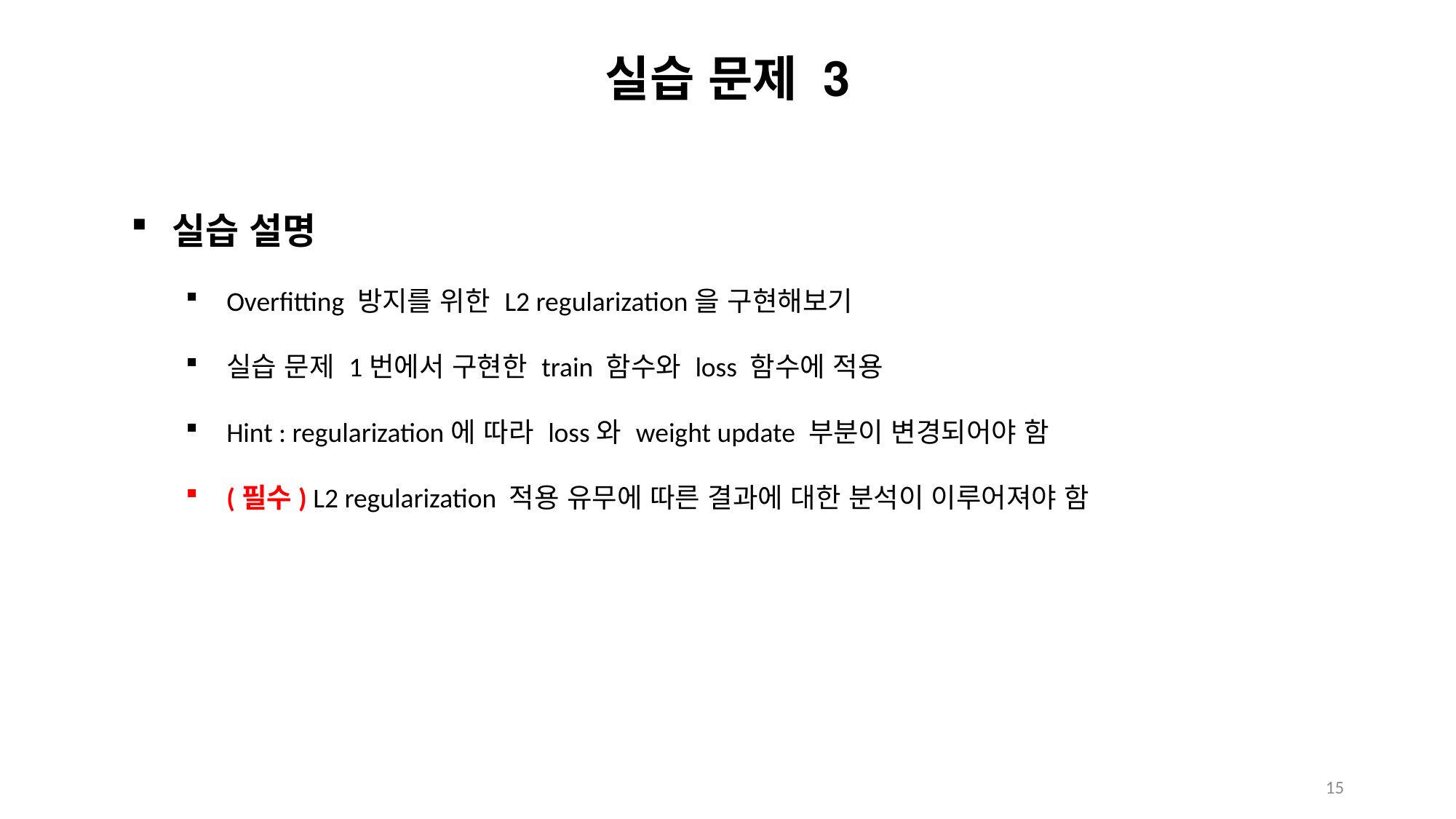

# 실습 문제 3
실습 설명
Overfitting 방지를 위한 L2 regularization을 구현해보기
실습 문제 1번에서 구현한 train 함수와 loss 함수에 적용
Hint : regularization에 따라 loss와 weight update 부분이 변경되어야 함
(필수) L2 regularization 적용 유무에 따른 결과에 대한 분석이 이루어져야 함
15